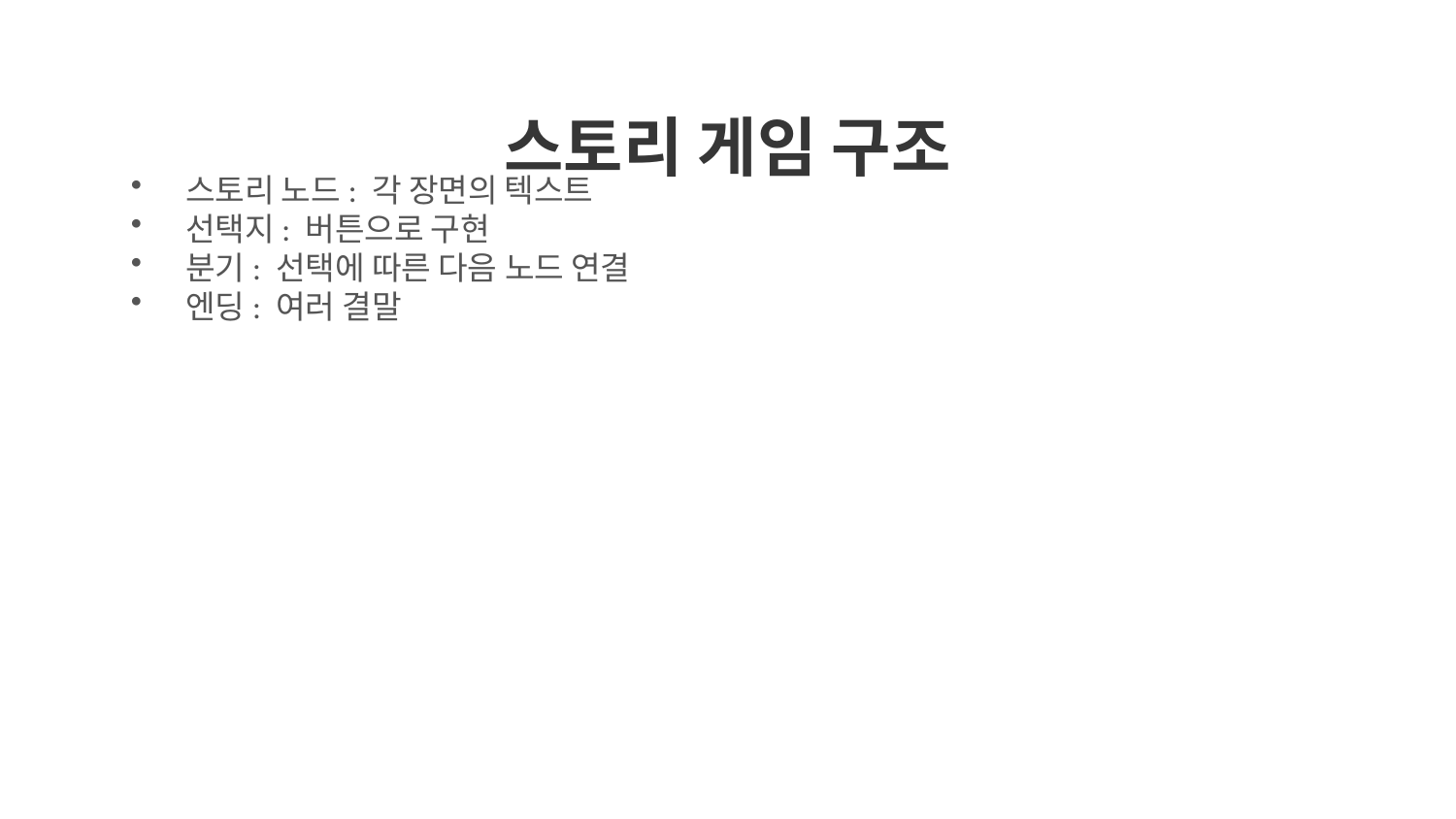

스토리 게임 구조
스토리 노드: 각 장면의 텍스트
선택지: 버튼으로 구현
분기: 선택에 따른 다음 노드 연결
엔딩: 여러 결말